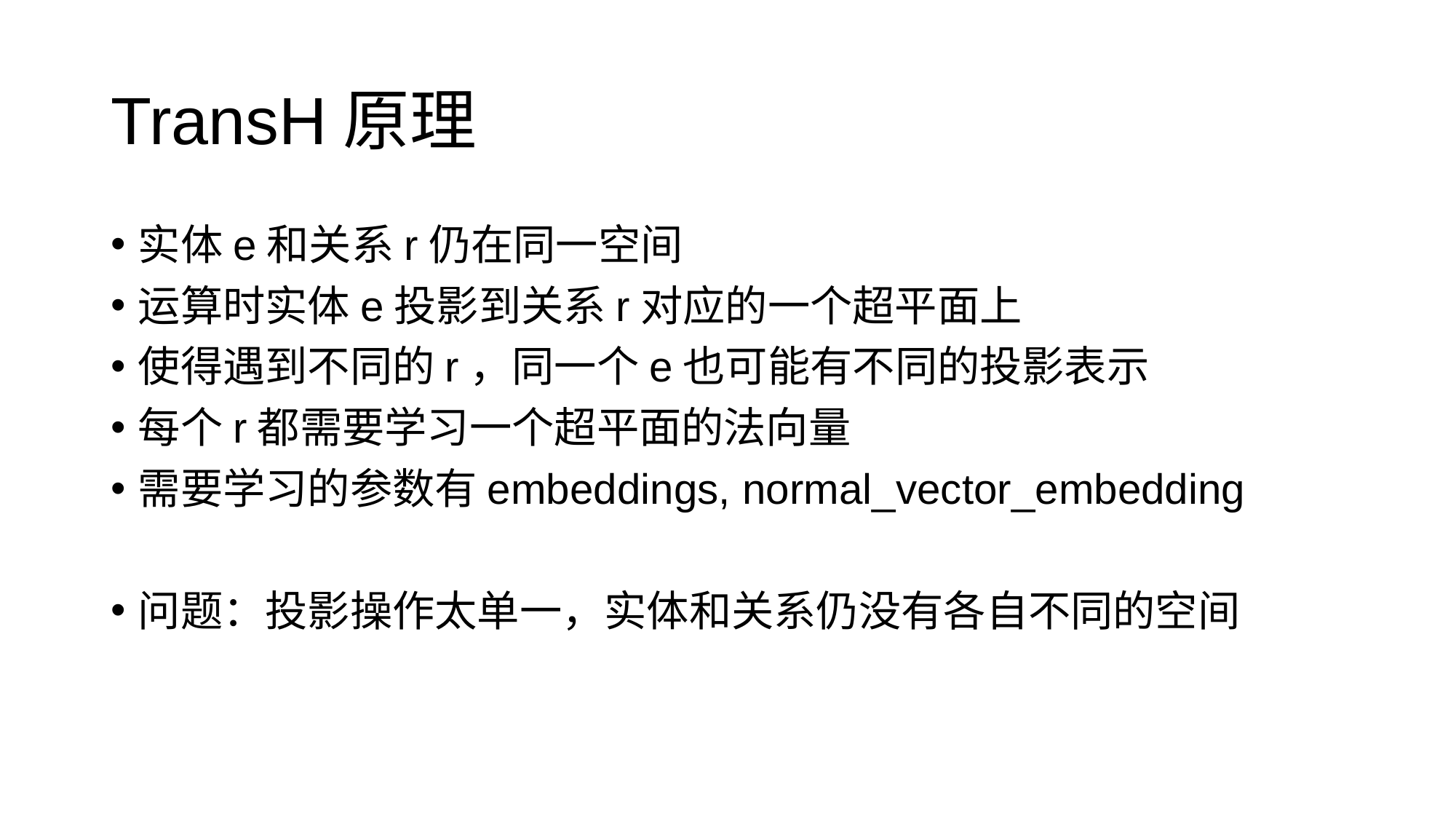

# TransH原理
实体e和关系r仍在同一空间
运算时实体e投影到关系r对应的一个超平面上
使得遇到不同的r，同一个e也可能有不同的投影表示
每个r都需要学习一个超平面的法向量
需要学习的参数有embeddings, normal_vector_embedding

问题：投影操作太单一，实体和关系仍没有各自不同的空间